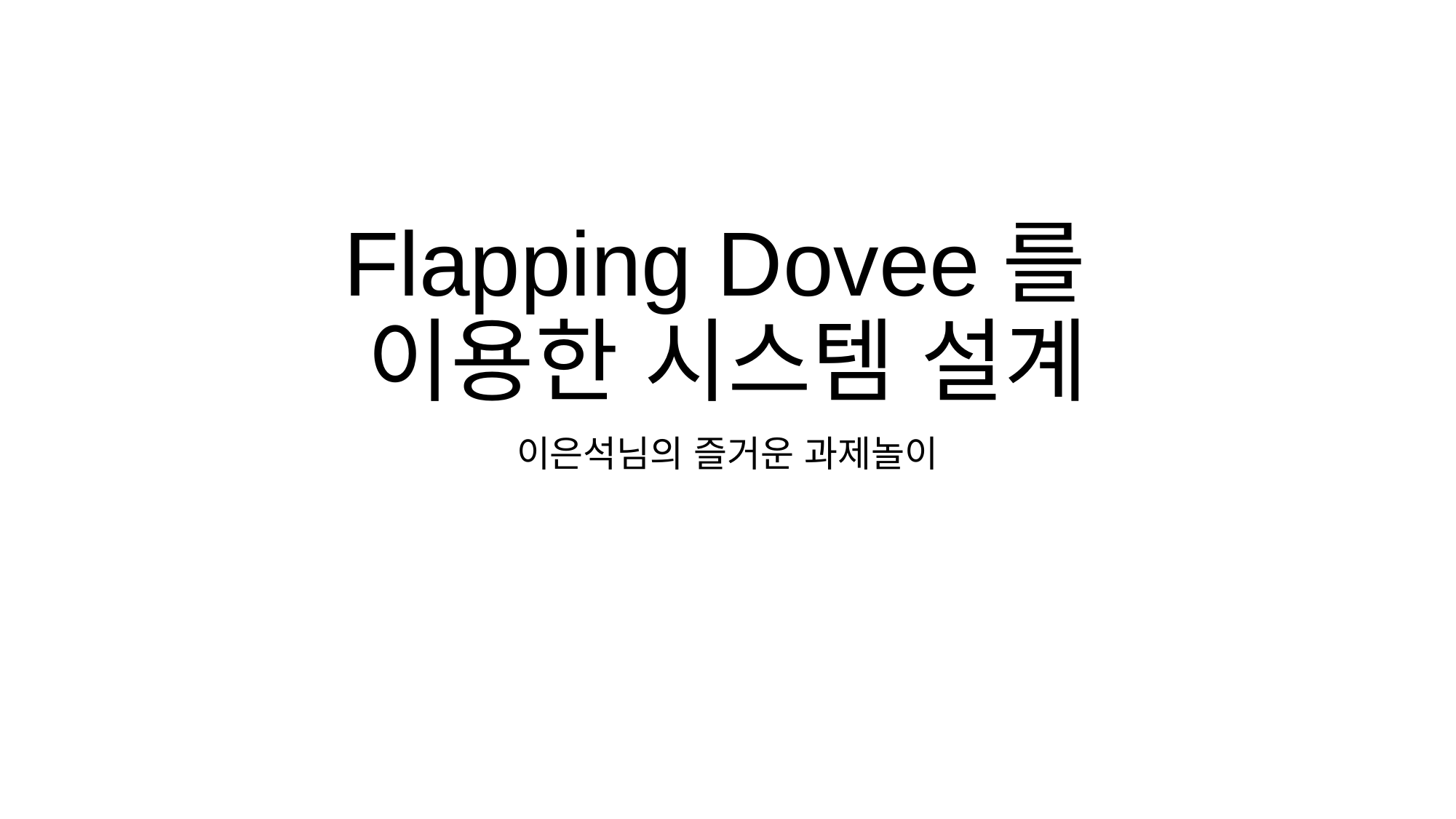

# Flapping Dovee를 이용한 시스템 설계
이은석님의 즐거운 과제놀이